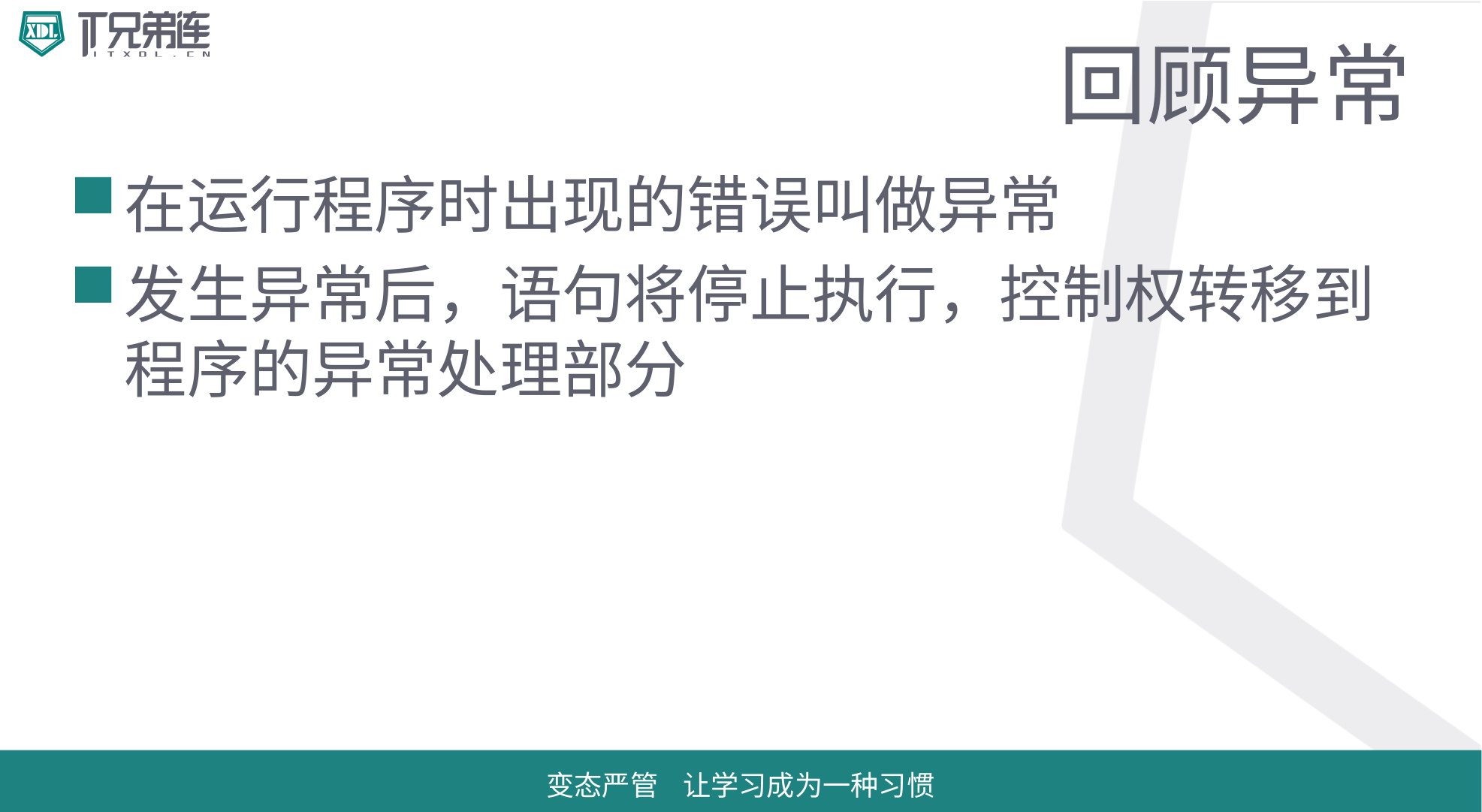

# 回顾异常
在运行程序时出现的错误叫做异常
发生异常后，语句将停止执行，控制权转移到 程序的异常处理部分